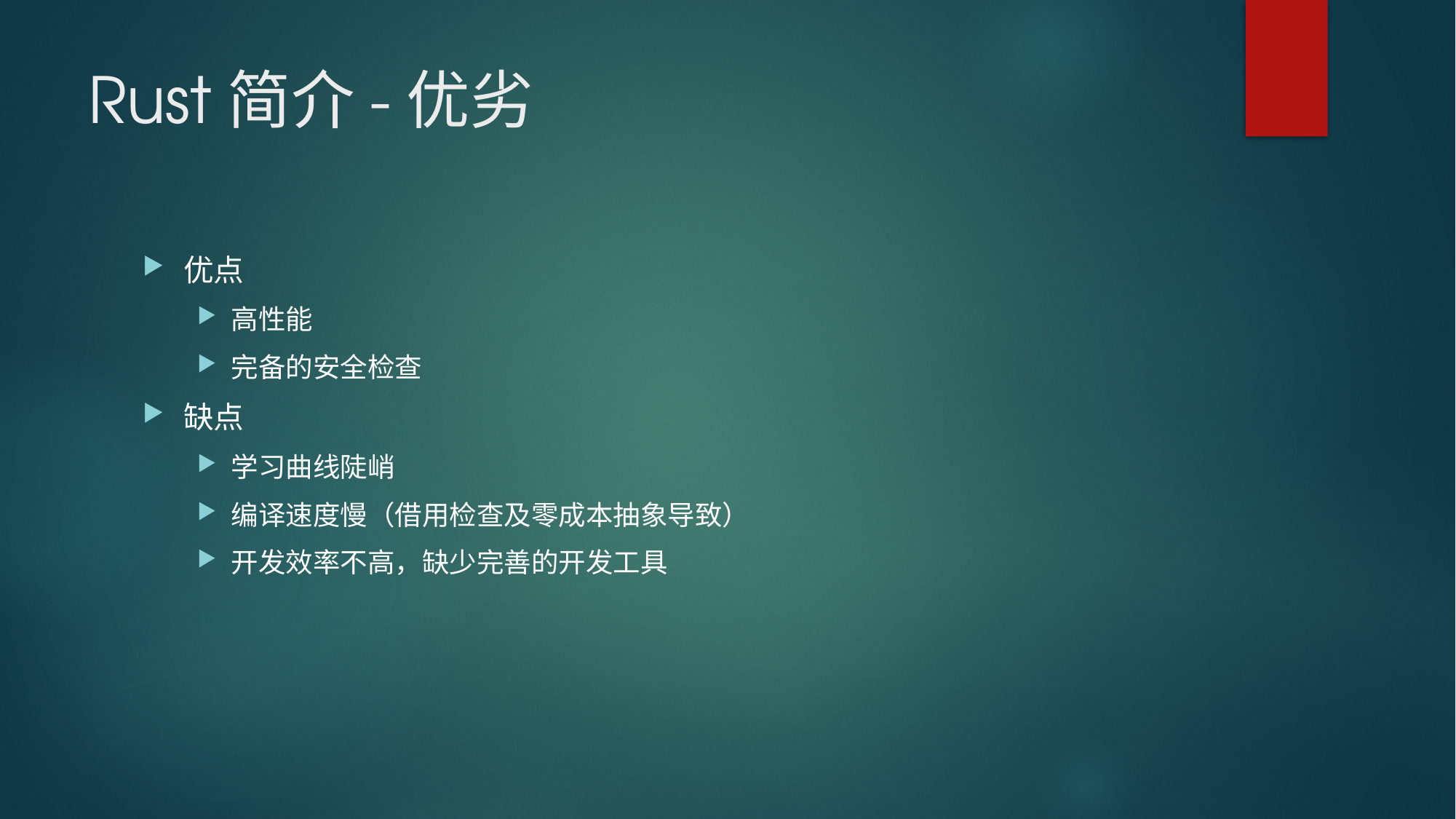

# Rust简介-优劣
优点
高性能
完备的安全检查
缺点
学习曲线陡峭
编译速度慢（借用检查及零成本抽象导致）
开发效率不高，缺少完善的开发工具